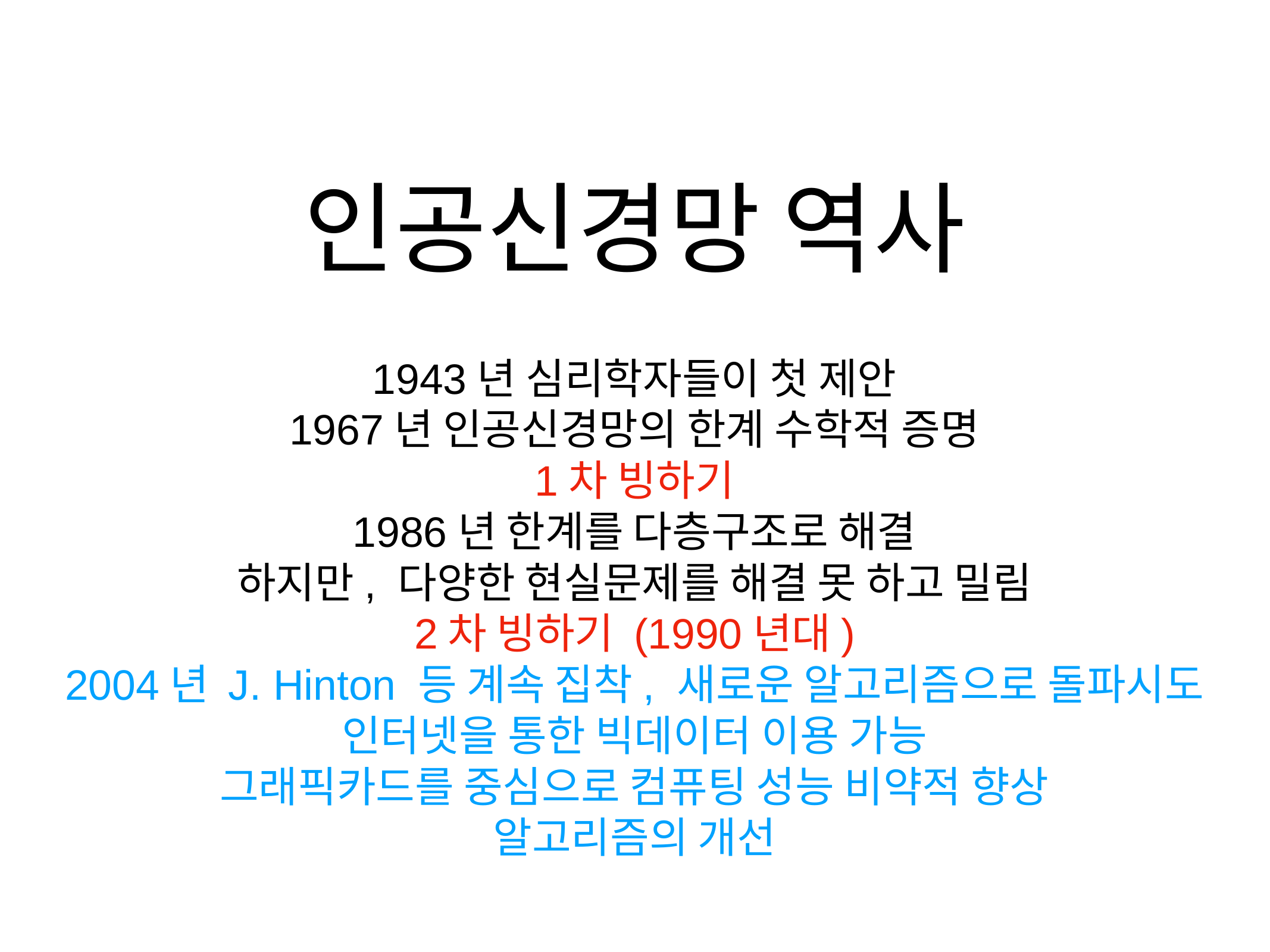

# 인공신경망 역사
1943년 심리학자들이 첫 제안
1967년 인공신경망의 한계 수학적 증명
1차 빙하기
1986년 한계를 다층구조로 해결
하지만, 다양한 현실문제를 해결 못 하고 밀림
2차 빙하기 (1990년대)
2004년 J. Hinton 등 계속 집착, 새로운 알고리즘으로 돌파시도
인터넷을 통한 빅데이터 이용 가능
그래픽카드를 중심으로 컴퓨팅 성능 비약적 향상
알고리즘의 개선